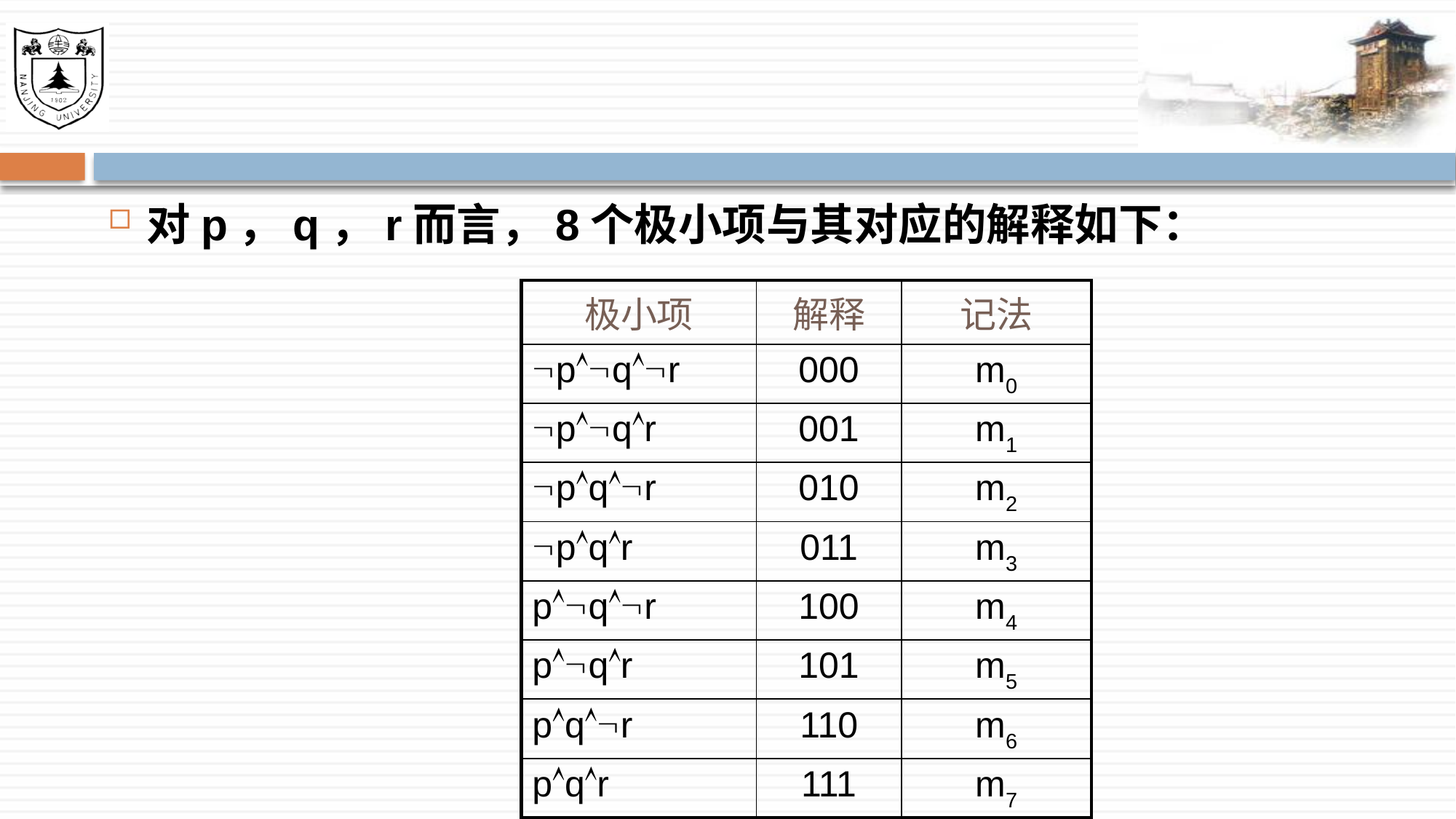

#
对p，q，r而言，8个极小项与其对应的解释如下：
| 极小项 | 解释 | 记法 |
| --- | --- | --- |
| ¬p∧¬q∧¬r | 000 | m0 |
| ¬p∧¬q∧r | 001 | m1 |
| ¬p∧q∧¬r | 010 | m2 |
| ¬p∧q∧r | 011 | m3 |
| p∧¬q∧¬r | 100 | m4 |
| p∧¬q∧r | 101 | m5 |
| p∧q∧¬r | 110 | m6 |
| p∧q∧r | 111 | m7 |